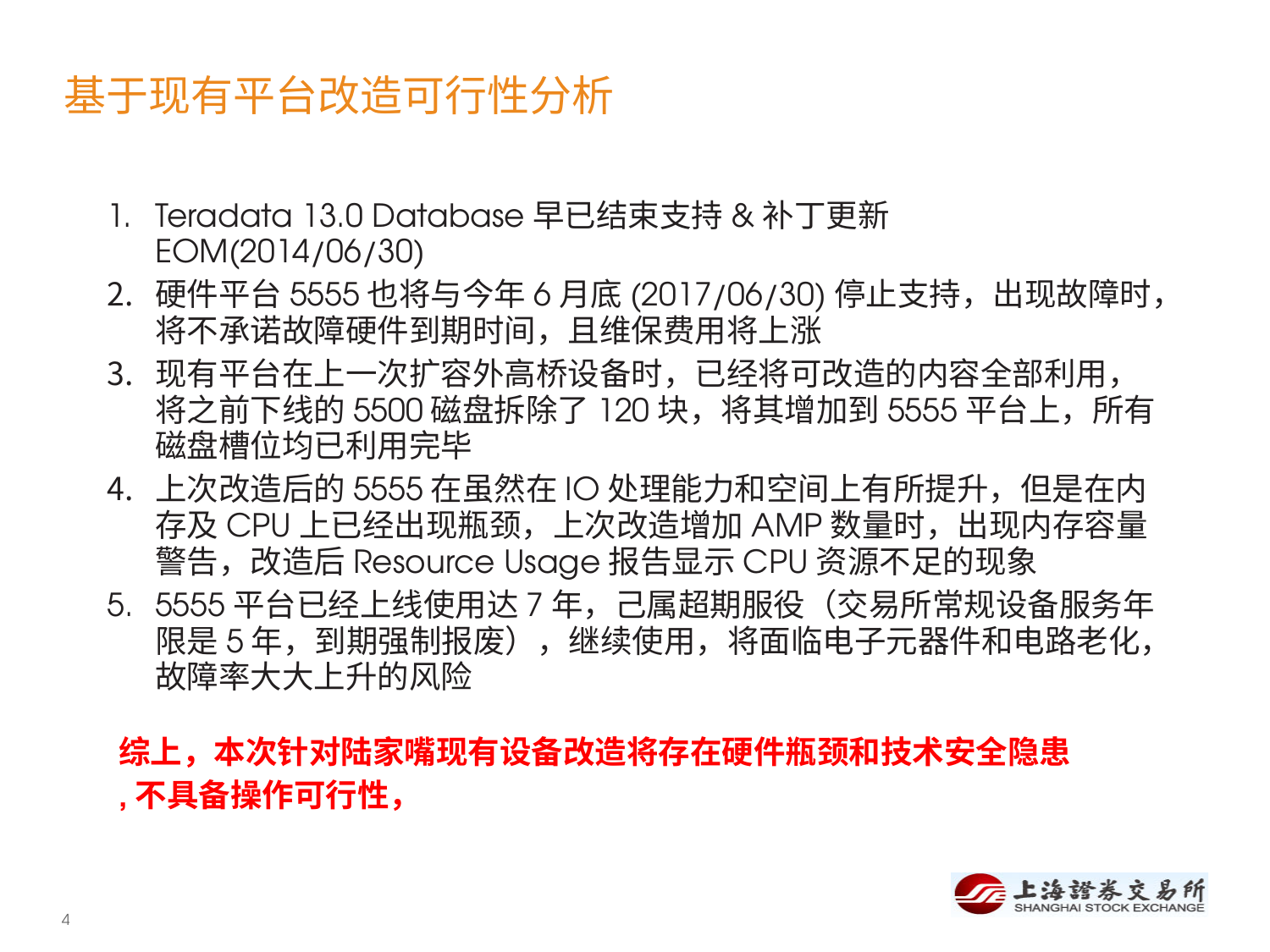

# 基于现有平台改造可行性分析
Teradata 13.0 Database早已结束支持&补丁更新EOM(2014/06/30)
硬件平台5555也将与今年6月底(2017/06/30)停止支持，出现故障时，将不承诺故障硬件到期时间，且维保费用将上涨
现有平台在上一次扩容外高桥设备时，已经将可改造的内容全部利用，将之前下线的5500磁盘拆除了120块，将其增加到5555平台上，所有磁盘槽位均已利用完毕
上次改造后的5555在虽然在IO处理能力和空间上有所提升，但是在内存及CPU上已经出现瓶颈，上次改造增加AMP数量时，出现内存容量警告，改造后Resource Usage报告显示CPU资源不足的现象
5555平台已经上线使用达7年，己属超期服役（交易所常规设备服务年限是5年，到期强制报废），继续使用，将面临电子元器件和电路老化，故障率大大上升的风险
综上，本次针对陆家嘴现有设备改造将存在硬件瓶颈和技术安全隐患
,不具备操作可行性，